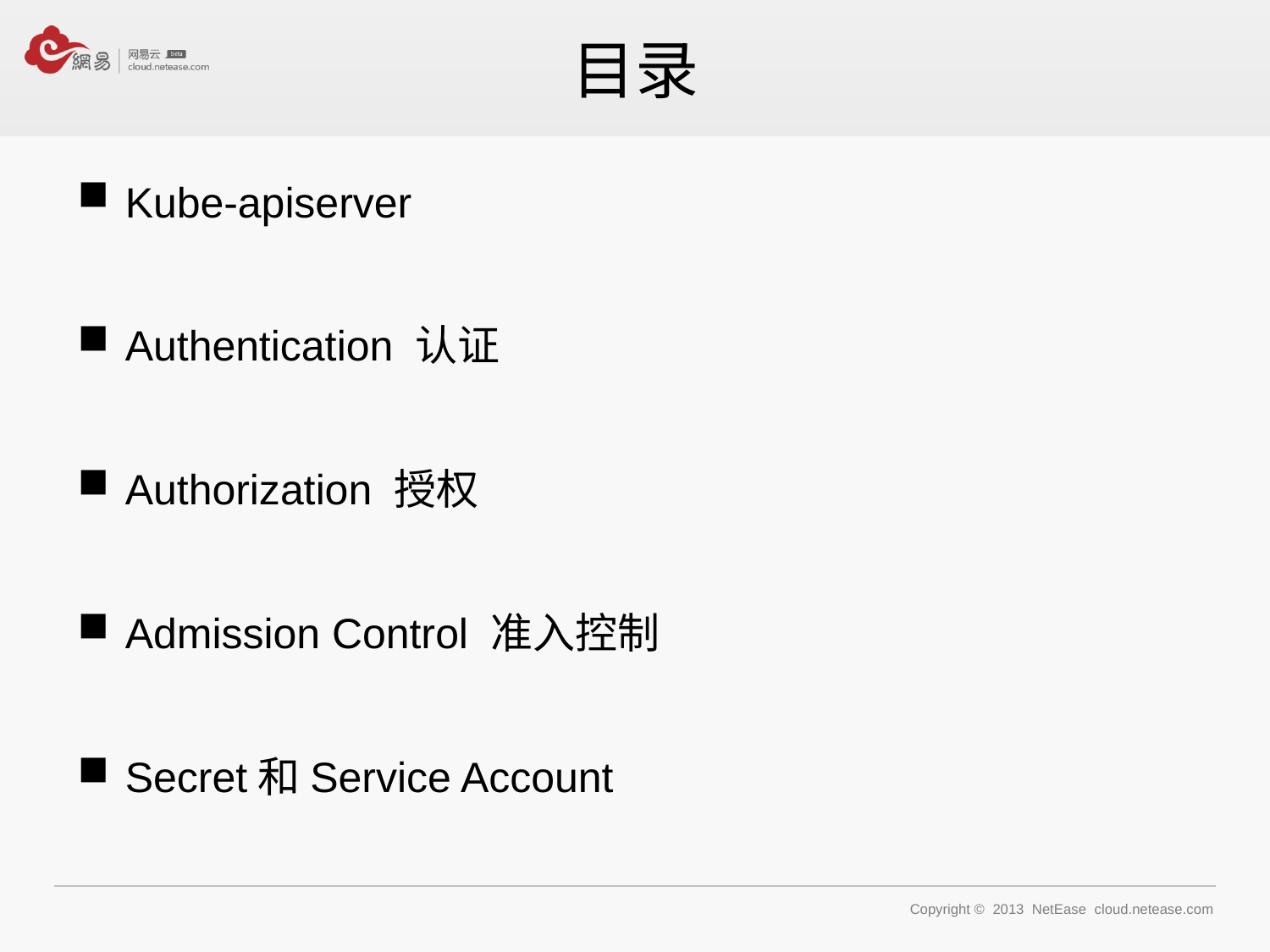

# 目录
Kube-apiserver

Authentication 认证

Authorization 授权

Admission Control 准入控制

Secret和Service Account